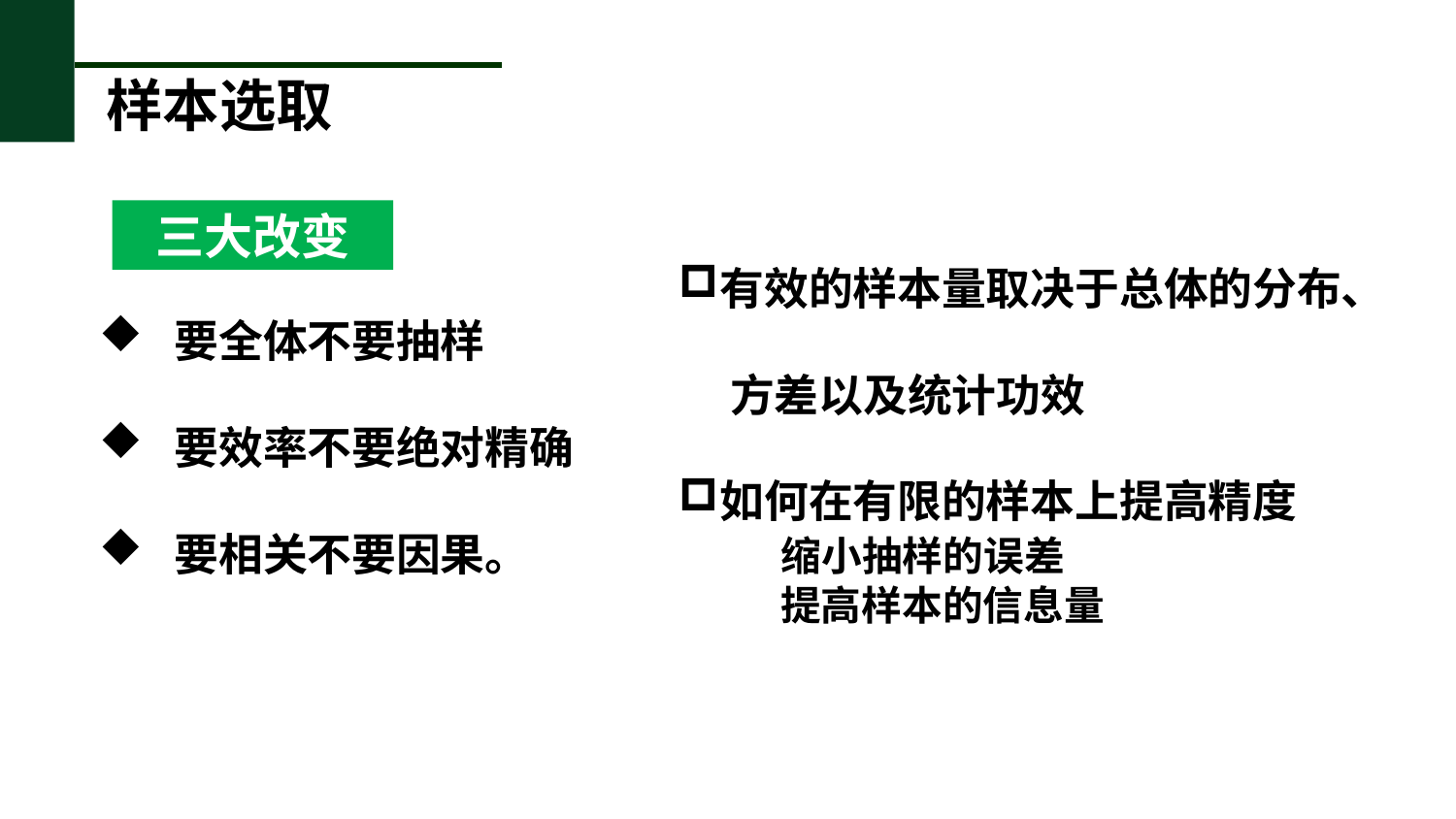

样本选取
有效的样本量取决于总体的分布、
    方差以及统计功效

如何在有限的样本上提高精度
         缩小抽样的误差
          提高样本的信息量

三大改变

  要全体不要抽样

  要效率不要绝对精确

  要相关不要因果。